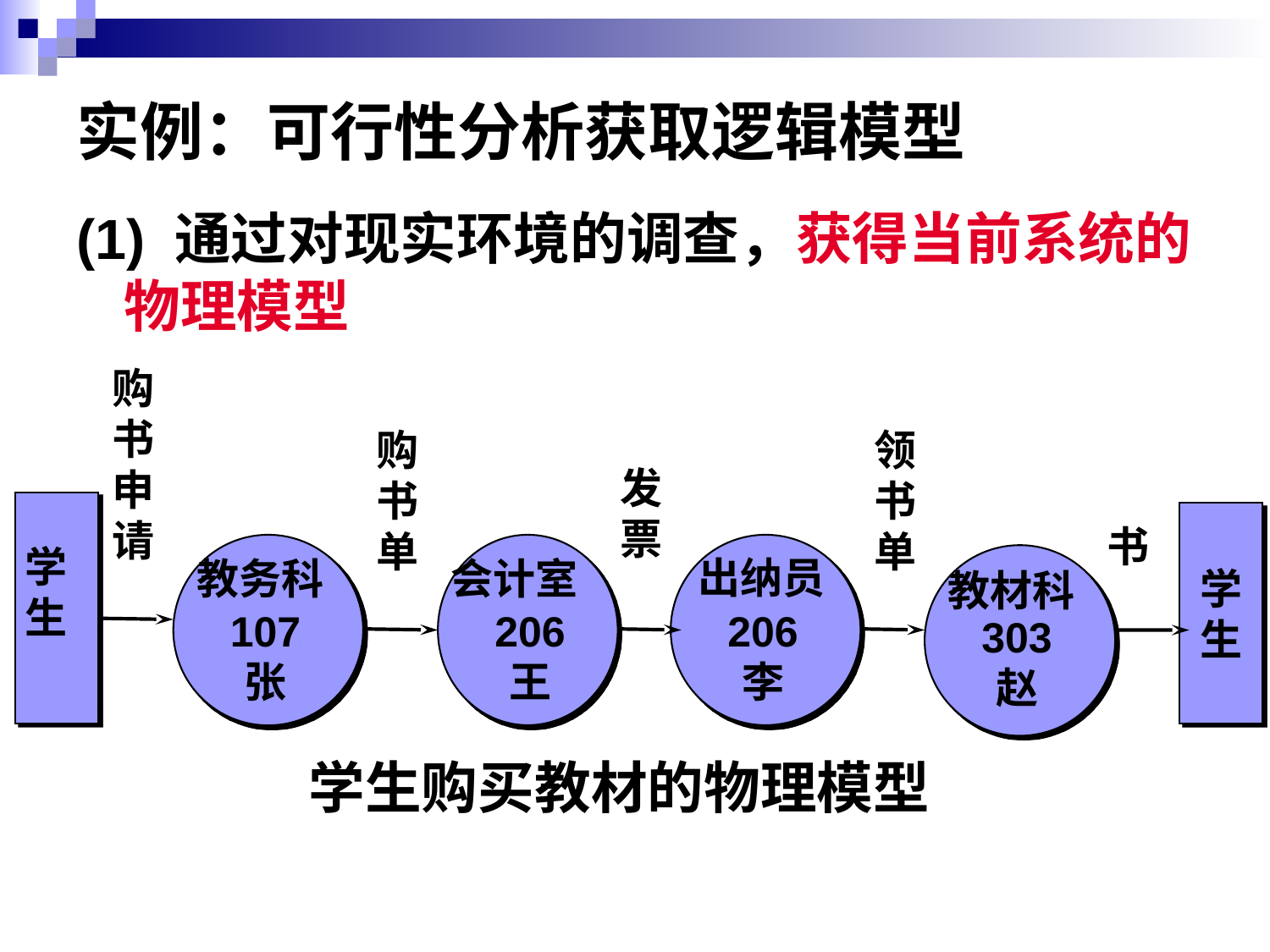

# 实例：可行性分析获取逻辑模型
(1) 通过对现实环境的调查，获得当前系统的物理模型
购
书
申
请
购书
单
领
书
单

发
票

学
生
书
学
生

出纳员

教务科
会计室
教材科
107
张
206
王
206
李
303
赵

学生购买教材的物理模型